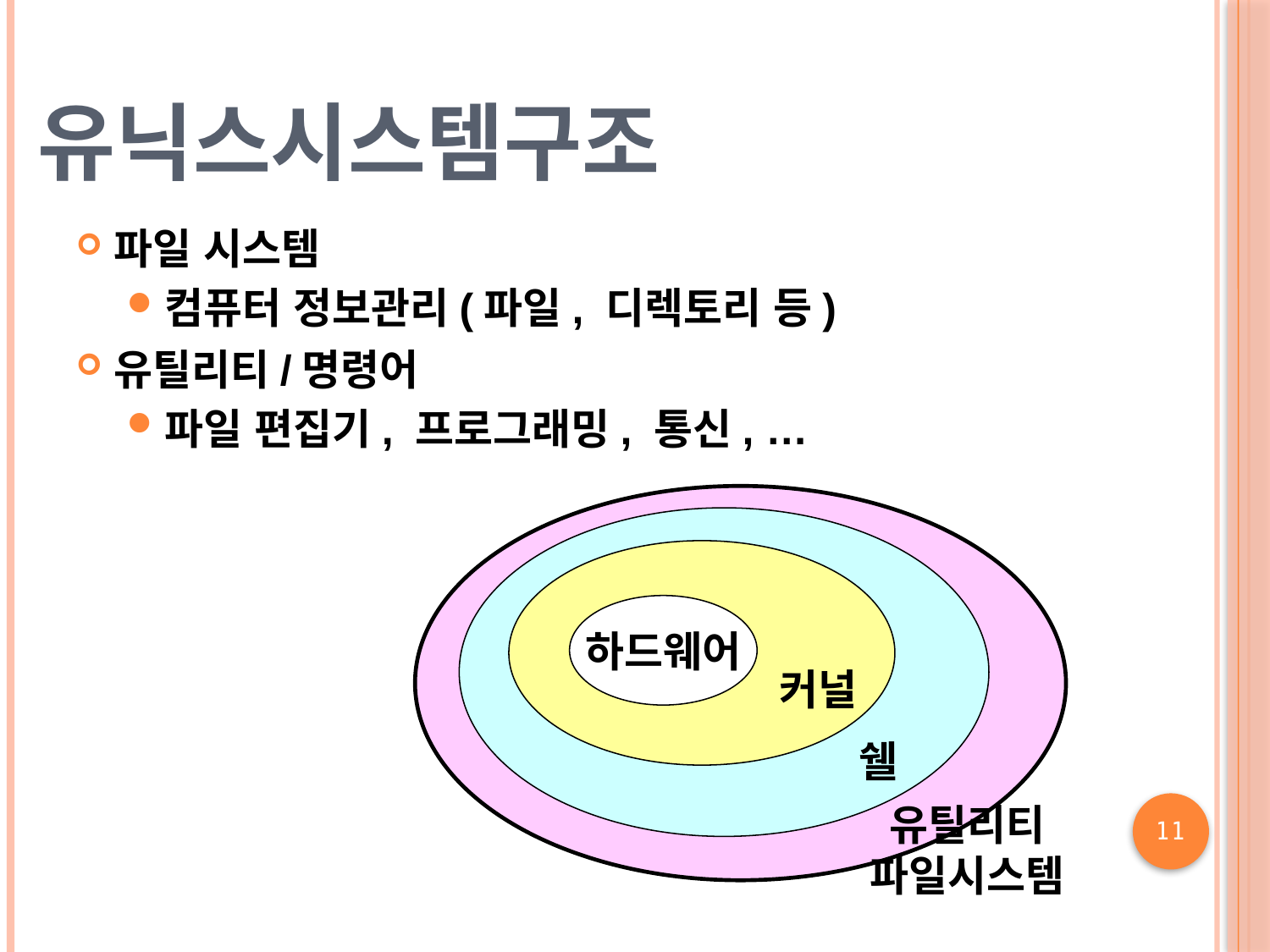

# 유닉스시스템구조
파일 시스템
컴퓨터 정보관리(파일, 디렉토리 등)
유틸리티/명령어
파일 편집기, 프로그래밍, 통신, …

하드웨어
커널
쉘
유틸리티
파일시스템
11
11